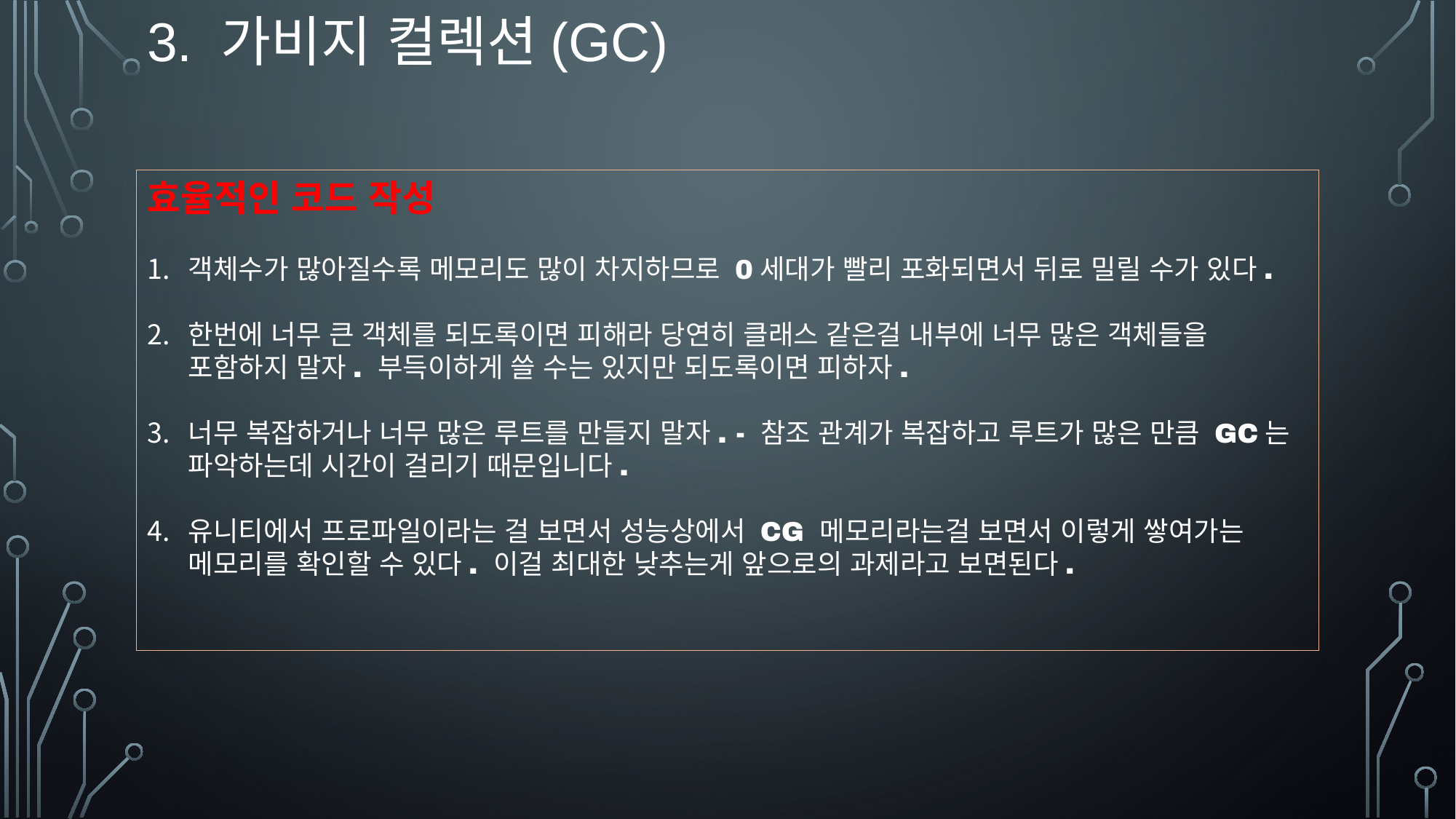

# 3. 가비지 컬렉션(gc)
효율적인 코드 작성

객체수가 많아질수록 메모리도 많이 차지하므로 0세대가 빨리 포화되면서 뒤로 밀릴 수가 있다.

한번에 너무 큰 객체를 되도록이면 피해라 당연히 클래스 같은걸 내부에 너무 많은 객체들을 포함하지 말자. 부득이하게 쓸 수는 있지만 되도록이면 피하자.

너무 복잡하거나 너무 많은 루트를 만들지 말자. - 참조 관계가 복잡하고 루트가 많은 만큼 GC는 파악하는데 시간이 걸리기 때문입니다.

유니티에서 프로파일이라는 걸 보면서 성능상에서 CG 메모리라는걸 보면서 이렇게 쌓여가는 메모리를 확인할 수 있다. 이걸 최대한 낮추는게 앞으로의 과제라고 보면된다.